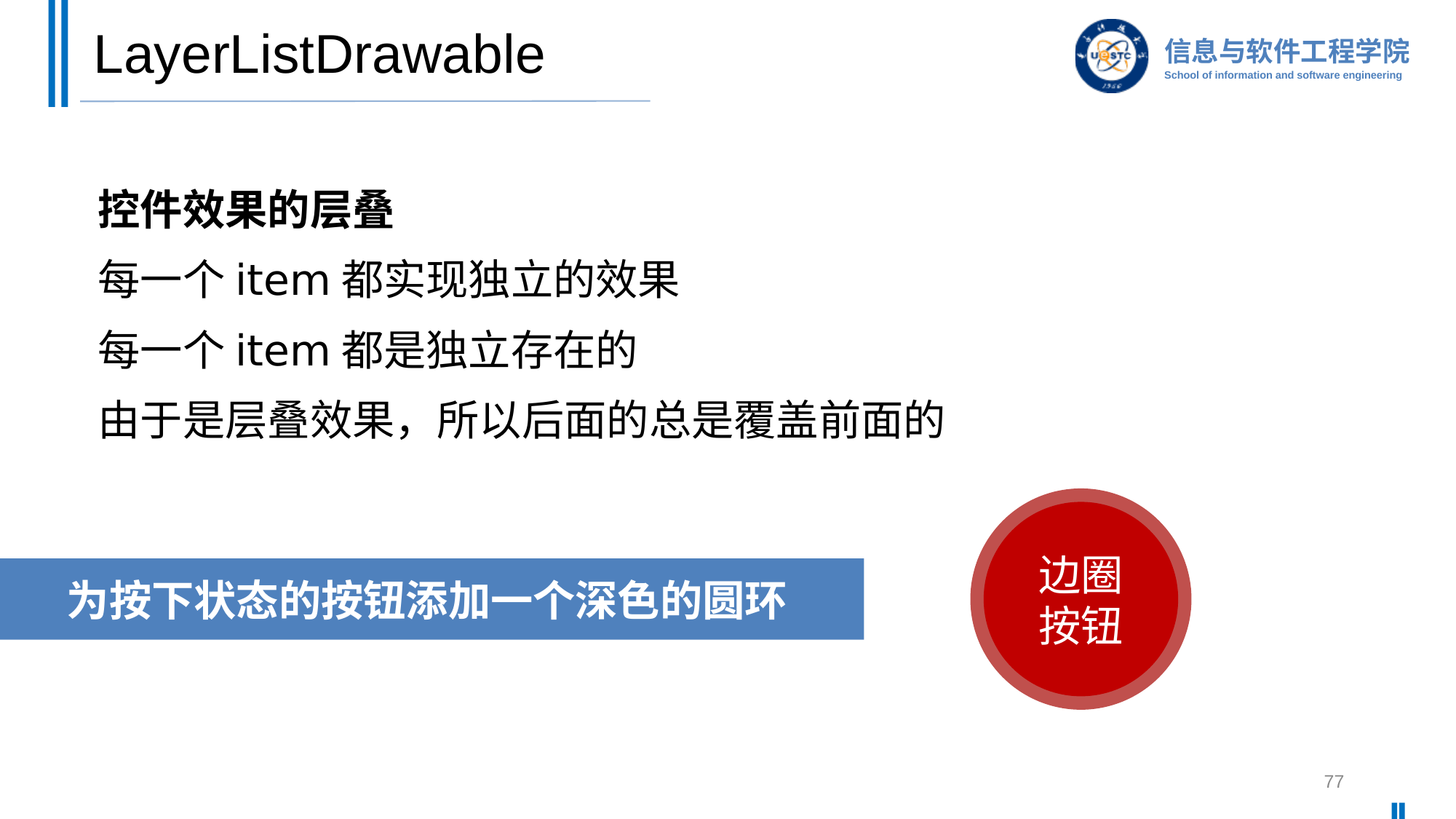

# LayerListDrawable
控件效果的层叠
每一个item都实现独立的效果
每一个item都是独立存在的
由于是层叠效果，所以后面的总是覆盖前面的

边圈
按钮
为按下状态的按钮添加一个深色的圆环
77